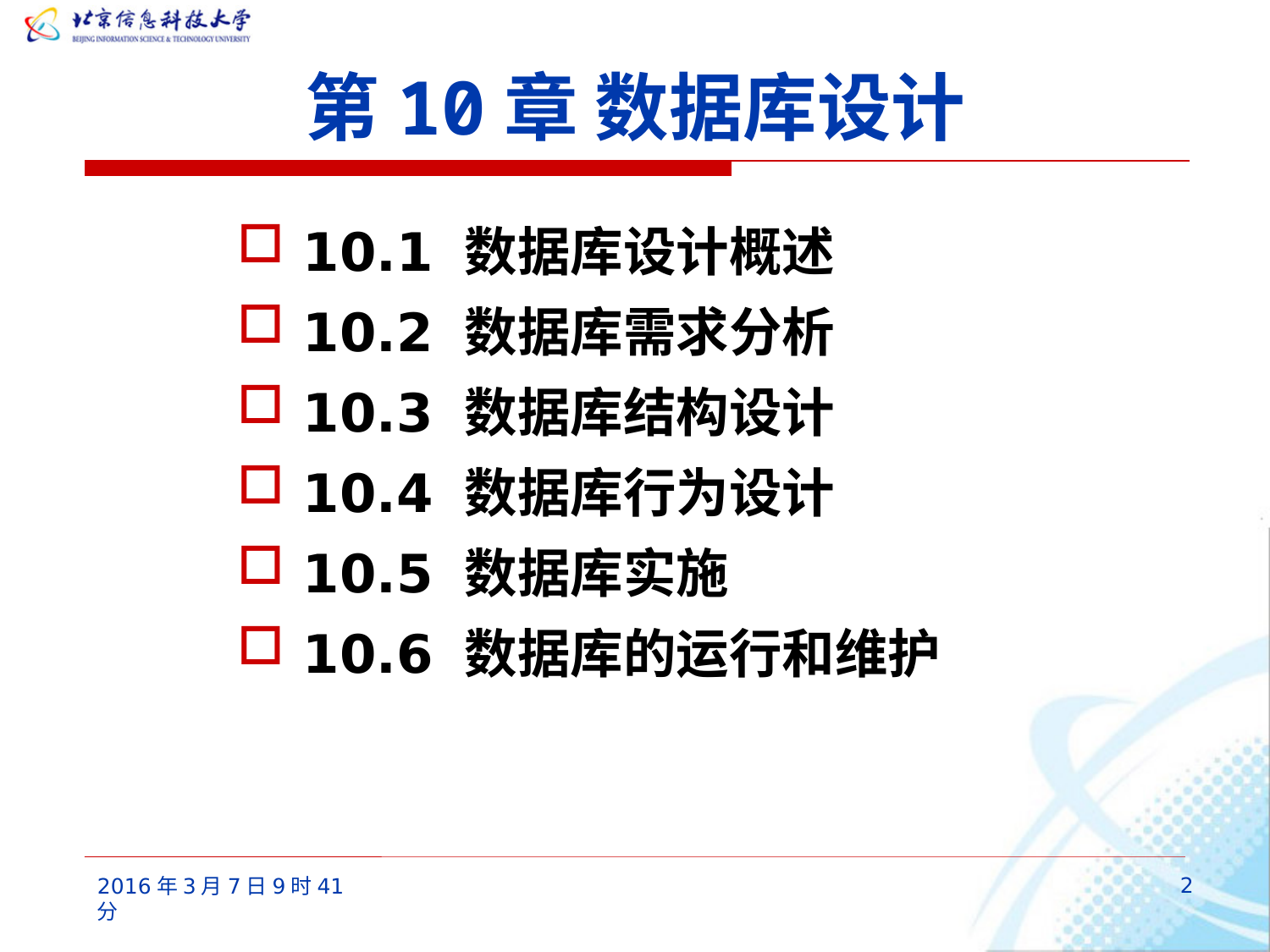

# 第10章 数据库设计
10.1 数据库设计概述
10.2 数据库需求分析
10.3 数据库结构设计
10.4 数据库行为设计
10.5 数据库实施
10.6 数据库的运行和维护
2016年3月7日9时41分